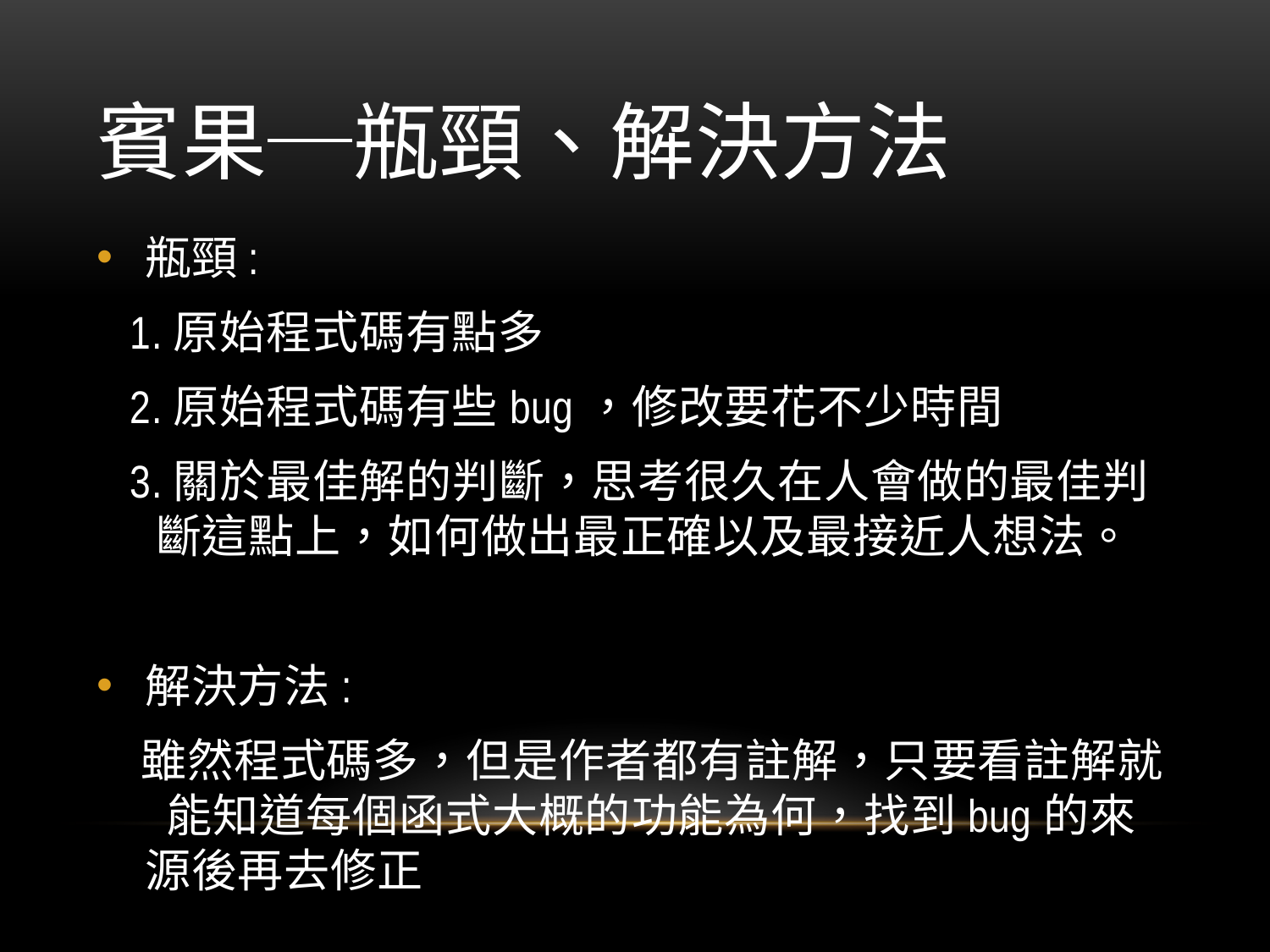

# 賓果─瓶頸、解決方法
瓶頸:
   1.原始程式碼有點多
   2.原始程式碼有些bug，修改要花不少時間
   3.關於最佳解的判斷，思考很久在人會做的最佳判    斷這點上，如何做出最正確以及最接近人想法。

解決方法:
   雖然程式碼多，但是作者都有註解，只要看註解就   能知道每個函式大概的功能為何，找到bug的來源後再去修正